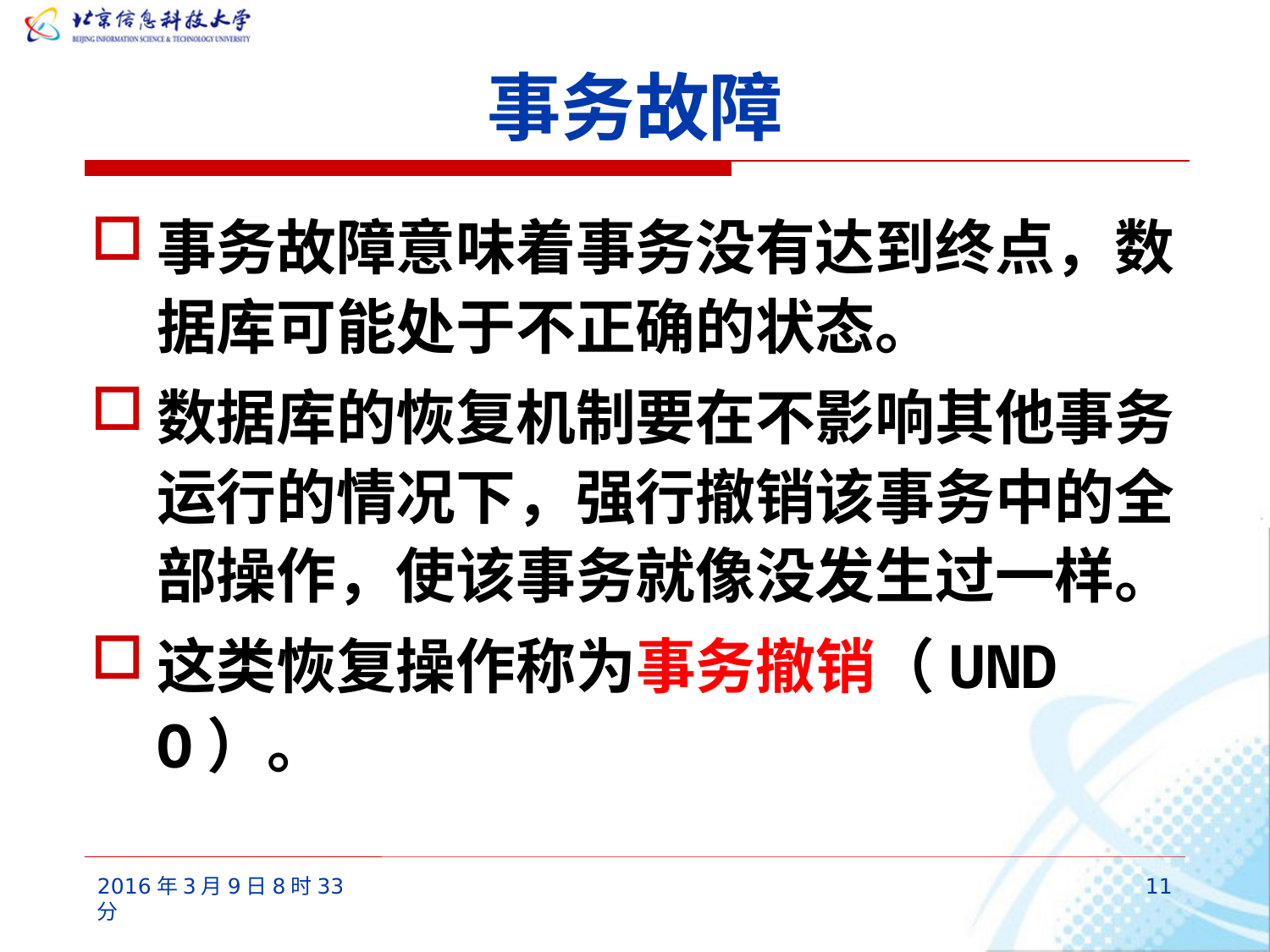

# 事务故障
事务故障意味着事务没有达到终点，数据库可能处于不正确的状态。
数据库的恢复机制要在不影响其他事务运行的情况下，强行撤销该事务中的全部操作，使该事务就像没发生过一样。
这类恢复操作称为事务撤销（UNDO）。
2016年3月9日8时33分
11